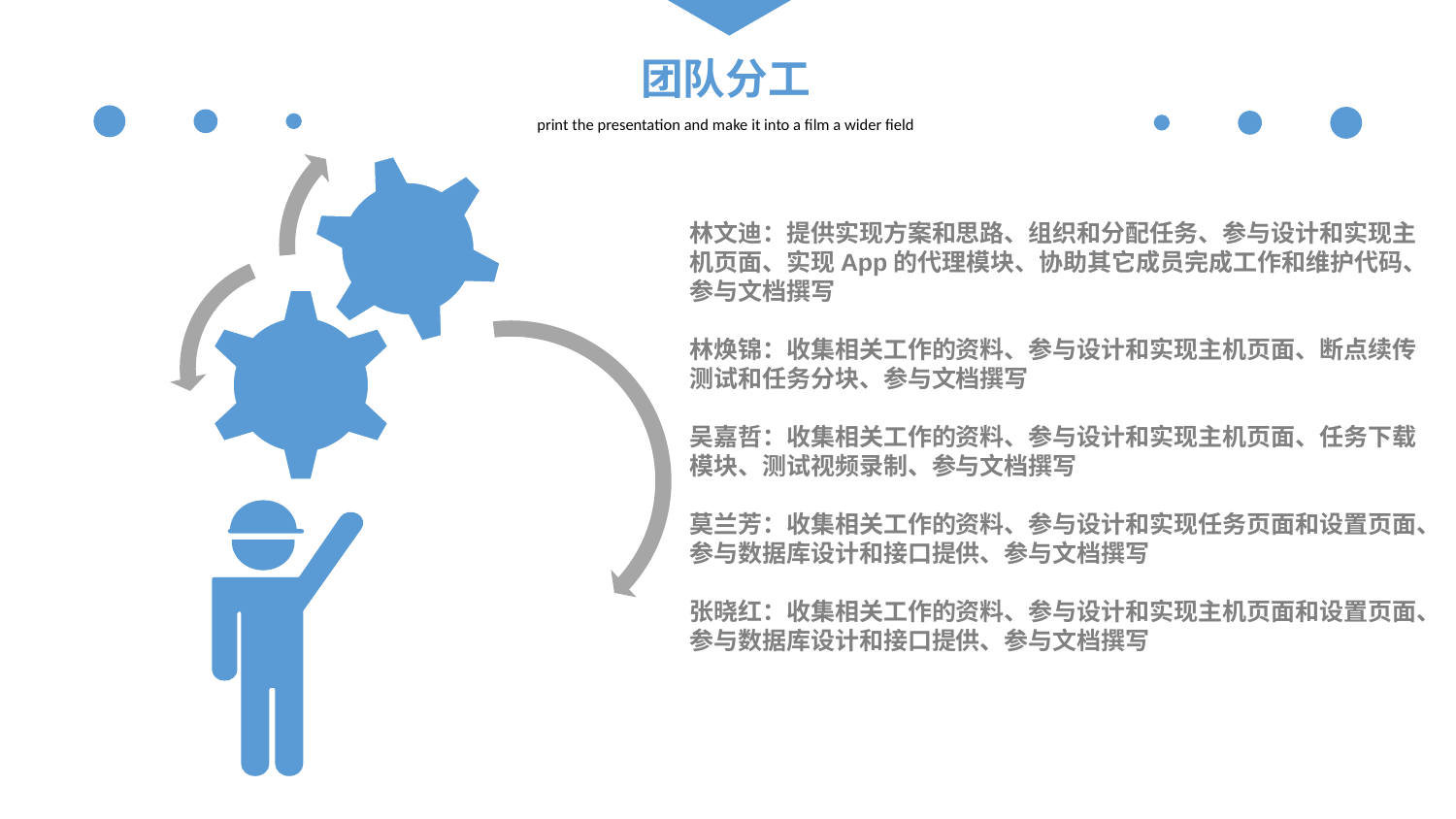

团队分工
print the presentation and make it into a film a wider field

林文迪：提供实现方案和思路、组织和分配任务、参与设计和实现主机页面、实现App的代理模块、协助其它成员完成工作和维护代码、参与文档撰写

林焕锦：收集相关工作的资料、参与设计和实现主机页面、断点续传测试和任务分块、参与文档撰写

吴嘉哲：收集相关工作的资料、参与设计和实现主机页面、任务下载模块、测试视频录制、参与文档撰写

莫兰芳：收集相关工作的资料、参与设计和实现任务页面和设置页面、参与数据库设计和接口提供、参与文档撰写

张晓红：收集相关工作的资料、参与设计和实现主机页面和设置页面、参与数据库设计和接口提供、参与文档撰写